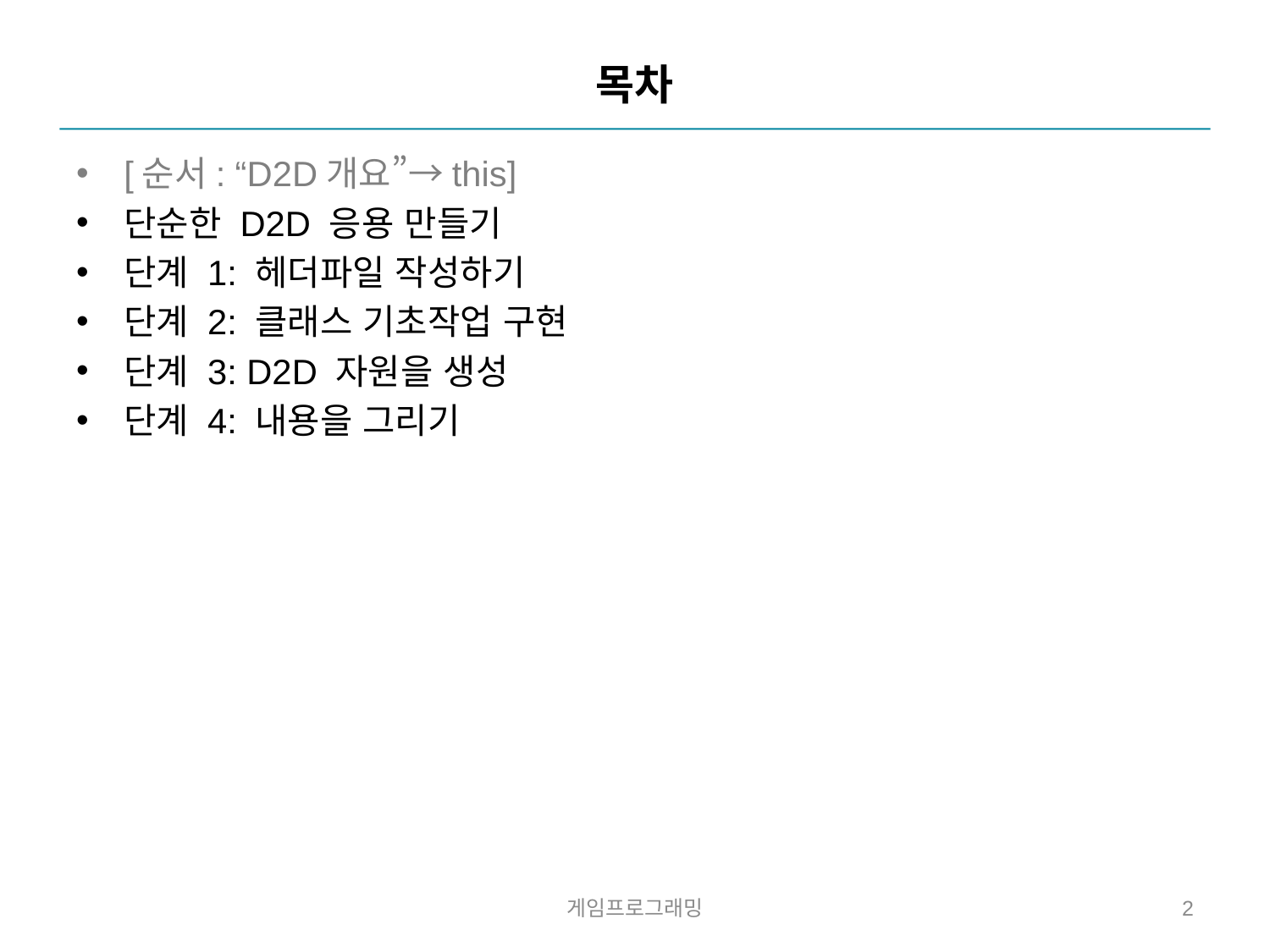

# 목차
[순서: “D2D개요”→this]
단순한 D2D 응용 만들기
단계 1: 헤더파일 작성하기
단계 2: 클래스 기초작업 구현
단계 3: D2D 자원을 생성
단계 4: 내용을 그리기

게임프로그래밍
2